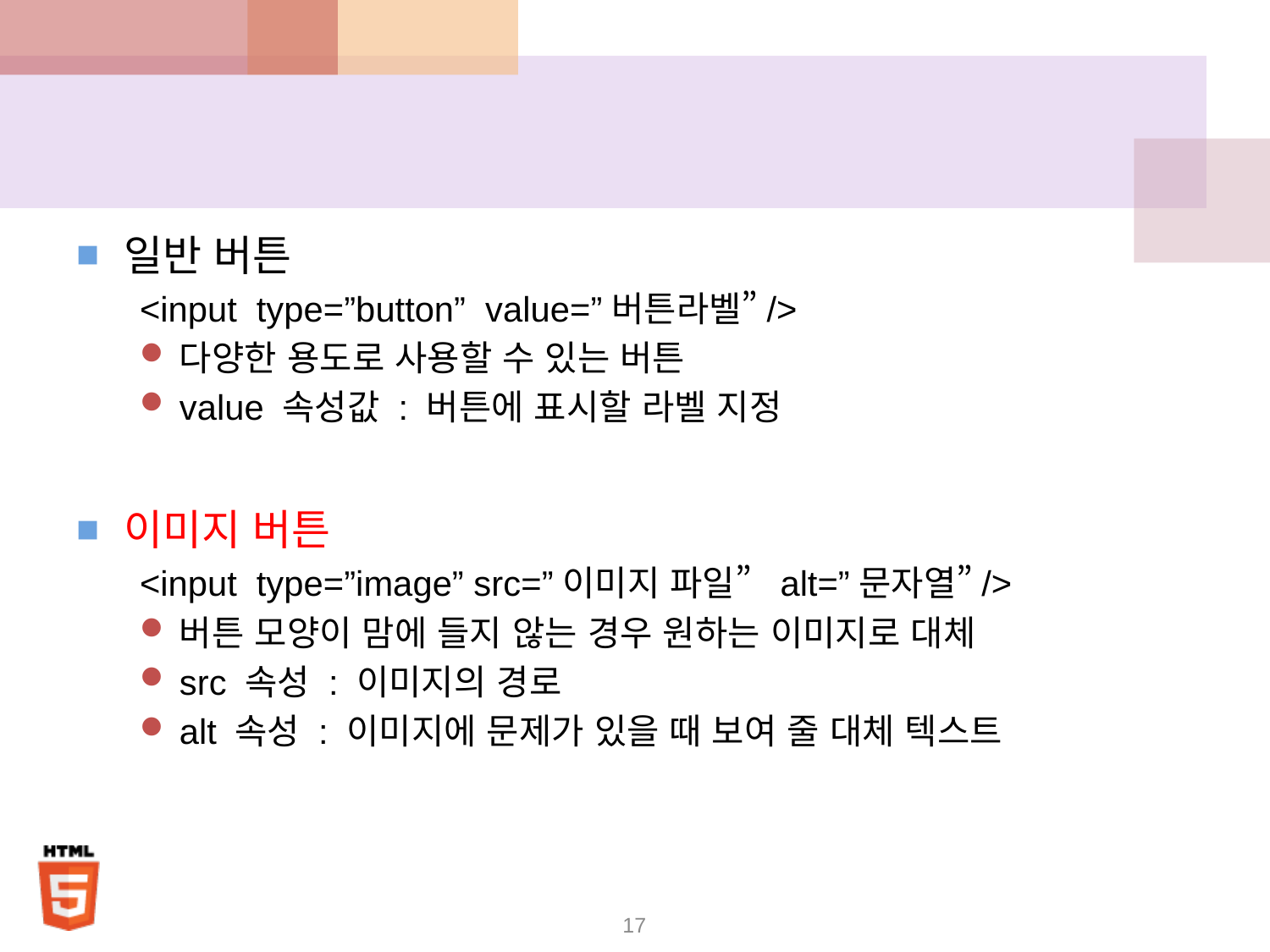

일반 버튼
<input  type=”button”  value=”버튼라벨”/>
다양한 용도로 사용할 수 있는 버튼
value 속성값 : 버튼에 표시할 라벨 지정

이미지 버튼
<input  type=”image” src=”이미지 파일”  alt=”문자열”/>
버튼 모양이 맘에 들지 않는 경우 원하는 이미지로 대체
src 속성 : 이미지의 경로
alt 속성 : 이미지에 문제가 있을 때 보여 줄 대체 텍스트

17